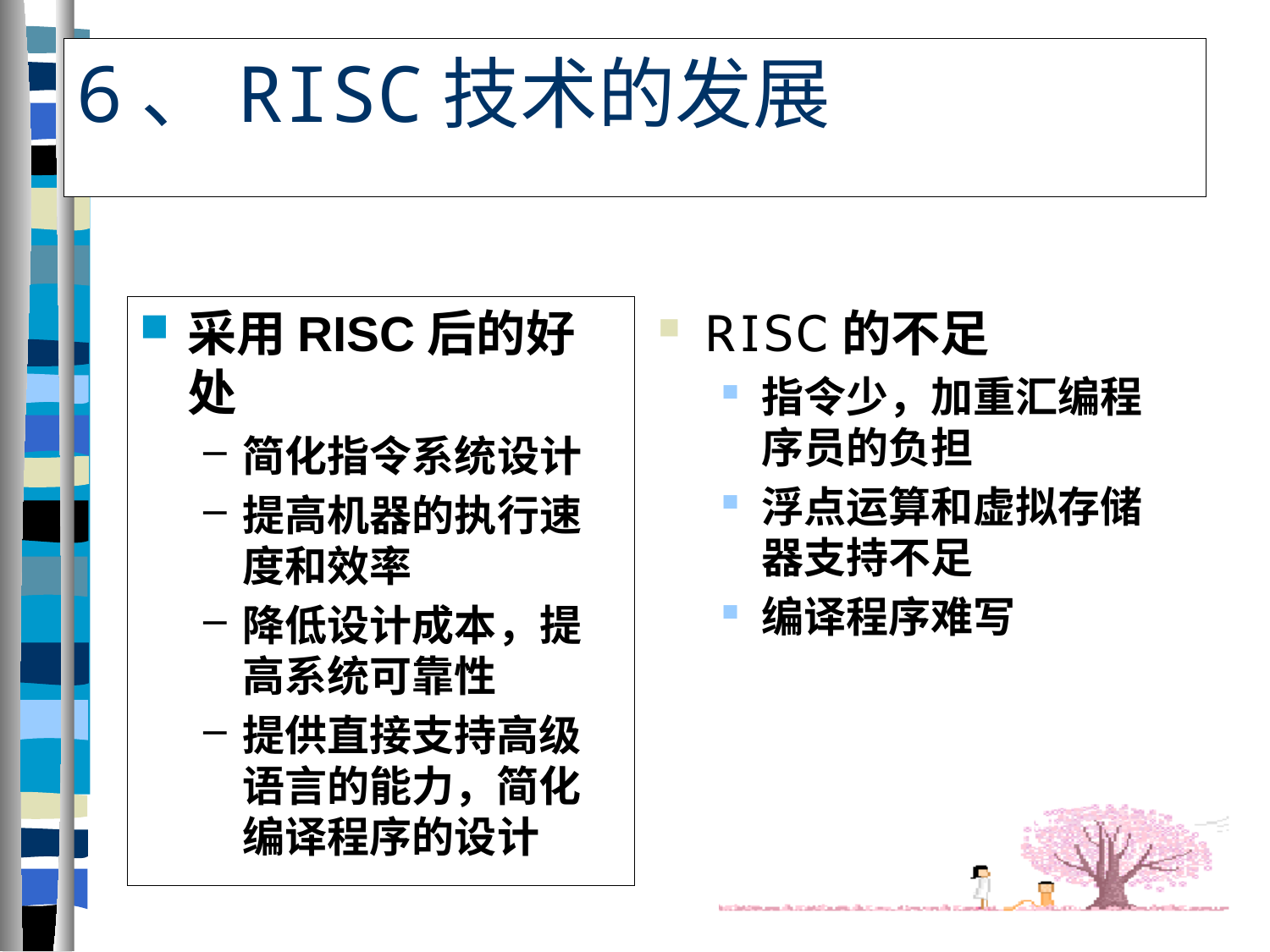

# 6、RISC技术的发展
采用RISC后的好处
简化指令系统设计
提高机器的执行速度和效率
降低设计成本，提高系统可靠性
提供直接支持高级语言的能力，简化编译程序的设计
RISC的不足
指令少，加重汇编程序员的负担
浮点运算和虚拟存储器支持不足
编译程序难写